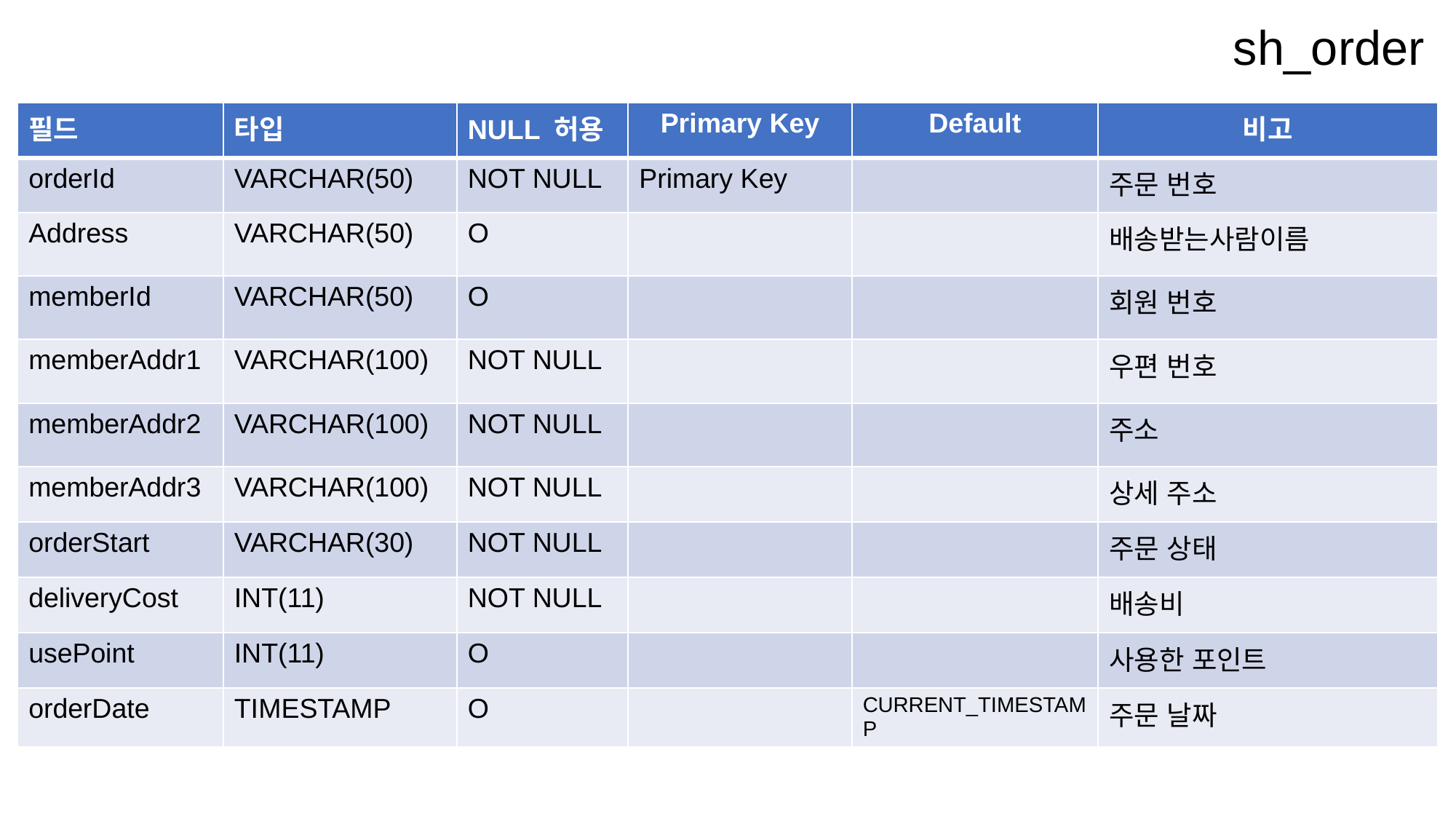

sh_order
| 필드 | 타입 | NULL 허용 | Primary Key | Default | 비고 |
| --- | --- | --- | --- | --- | --- |
| orderId | VARCHAR(50) | NOT NULL | Primary Key |  | 주문 번호 |
| Address | VARCHAR(50) | O |  |  | 배송받는사람이름 |
| memberId | VARCHAR(50) | O |  |  | 회원 번호 |
| memberAddr1 | VARCHAR(100) | NOT NULL |  |  | 우편 번호 |
| memberAddr2 | VARCHAR(100) | NOT NULL |  |  | 주소 |
| memberAddr3 | VARCHAR(100) | NOT NULL |  |  | 상세 주소 |
| orderStart | VARCHAR(30) | NOT NULL |  |  | 주문 상태 |
| deliveryCost | INT(11) | NOT NULL |  |  | 배송비 |
| usePoint | INT(11) | O |  |  | 사용한 포인트 |
| orderDate | TIMESTAMP | O |  | CURRENT\_TIMESTAMP | 주문 날짜 |